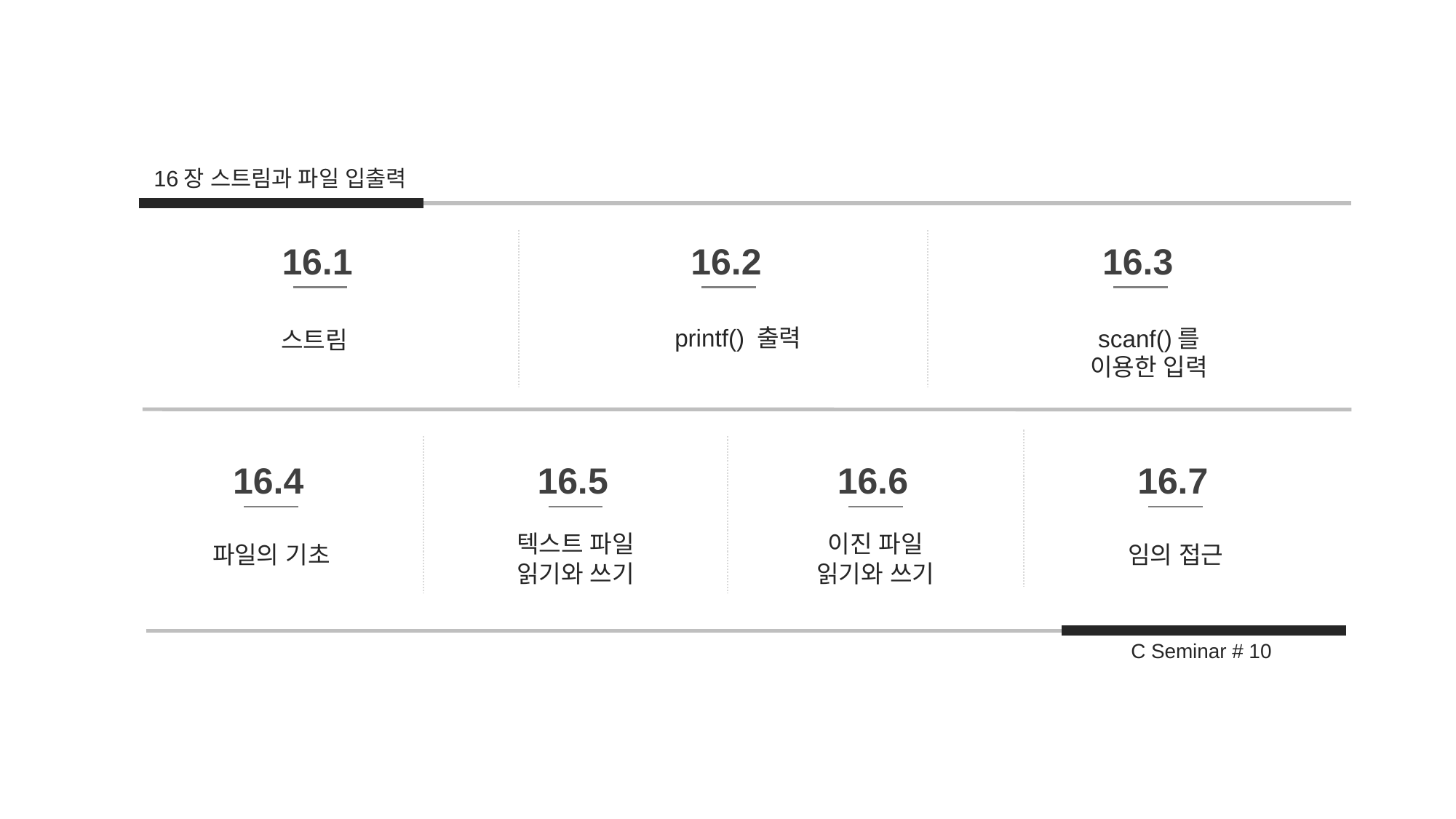

16장 스트림과 파일 입출력
16.1
16.2
16.3
printf() 출력
scanf()를 이용한 입력
스트림
16.4
16.5
16.6
16.7
텍스트 파일 읽기와 쓰기
이진 파일 읽기와 쓰기
파일의 기초
임의 접근
C Seminar # 10